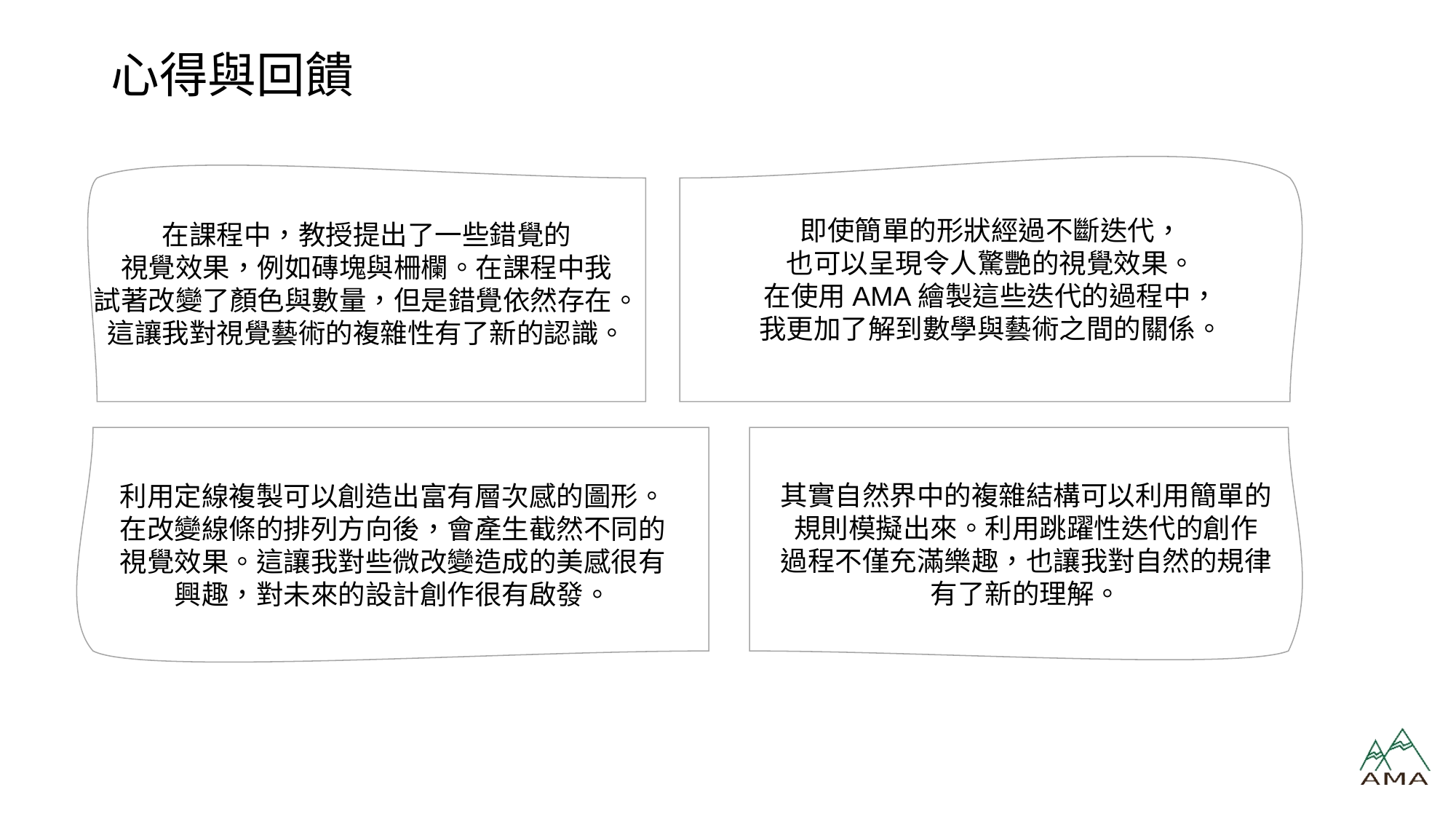

# 心得與回饋
即使簡單的形狀經過不斷迭代，
也可以呈現令人驚艷的視覺效果。
在使用AMA繪製這些迭代的過程中，
我更加了解到數學與藝術之間的關係。
在課程中，教授提出了一些錯覺的
視覺效果，例如磚塊與柵欄。在課程中我
試著改變了顏色與數量，但是錯覺依然存在。
這讓我對視覺藝術的複雜性有了新的認識。
利用定線複製可以創造出富有層次感的圖形。
在改變線條的排列方向後，會產生截然不同的
視覺效果。這讓我對些微改變造成的美感很有
興趣，對未來的設計創作很有啟發。
其實自然界中的複雜結構可以利用簡單的
規則模擬出來。利用跳躍性迭代的創作
過程不僅充滿樂趣，也讓我對自然的規律
有了新的理解。